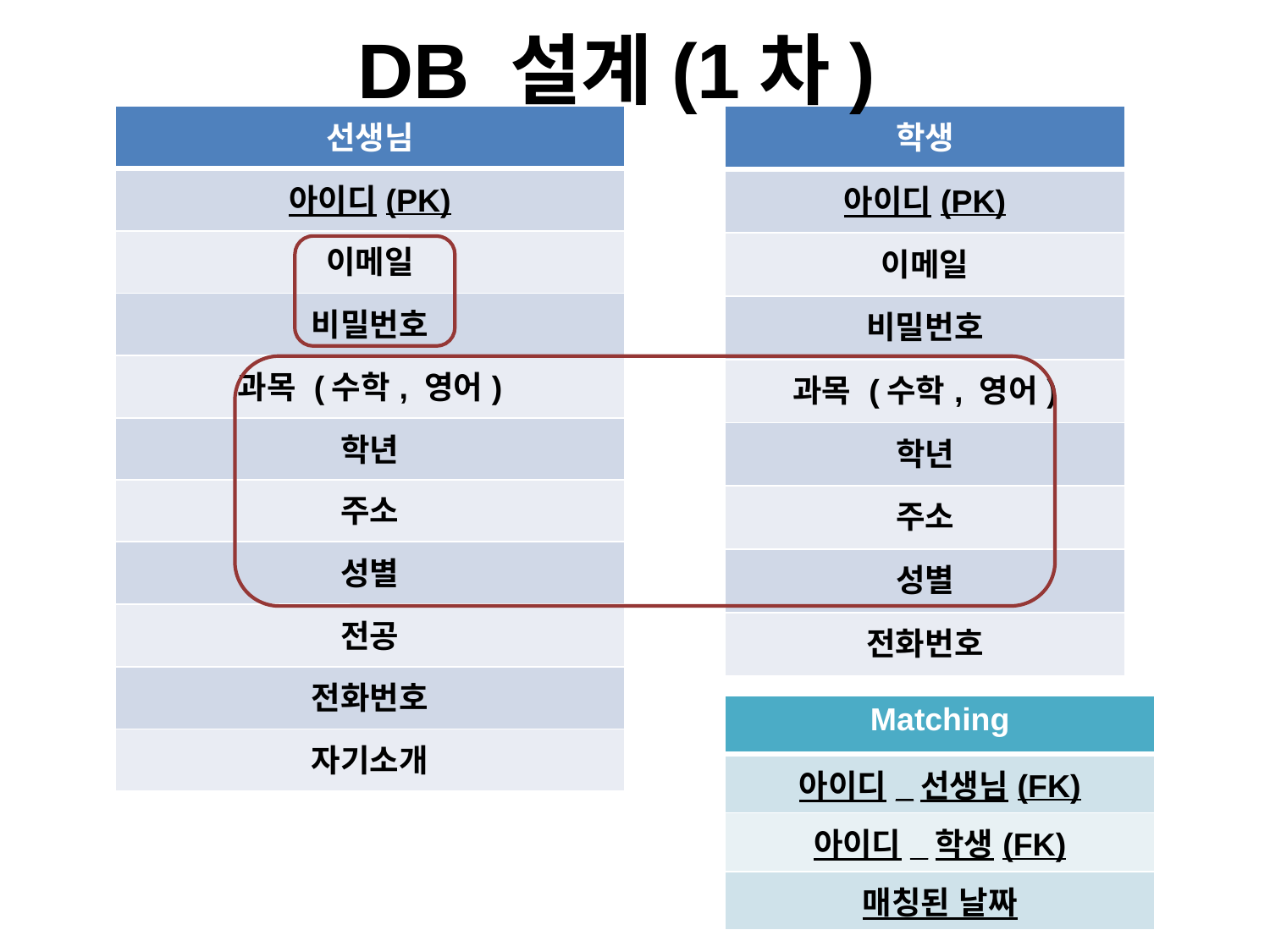

# DB 설계(1차)
| 학생 |
| --- |
| 아이디(PK) |
| 이메일 |
| 비밀번호 |
| 과목 (수학, 영어) |
| 학년 |
| 주소 |
| 성별 |
| 전화번호 |
| 선생님 |
| --- |
| 아이디(PK) |
| 이메일 |
| 비밀번호 |
| 과목 (수학, 영어) |
| 학년 |
| 주소 |
| 성별 |
| 전공 |
| 전화번호 |
| 자기소개 |

| Matching |
| --- |
| 아이디\_선생님(FK) |
| 아이디\_학생(FK) |
| 매칭된 날짜 |